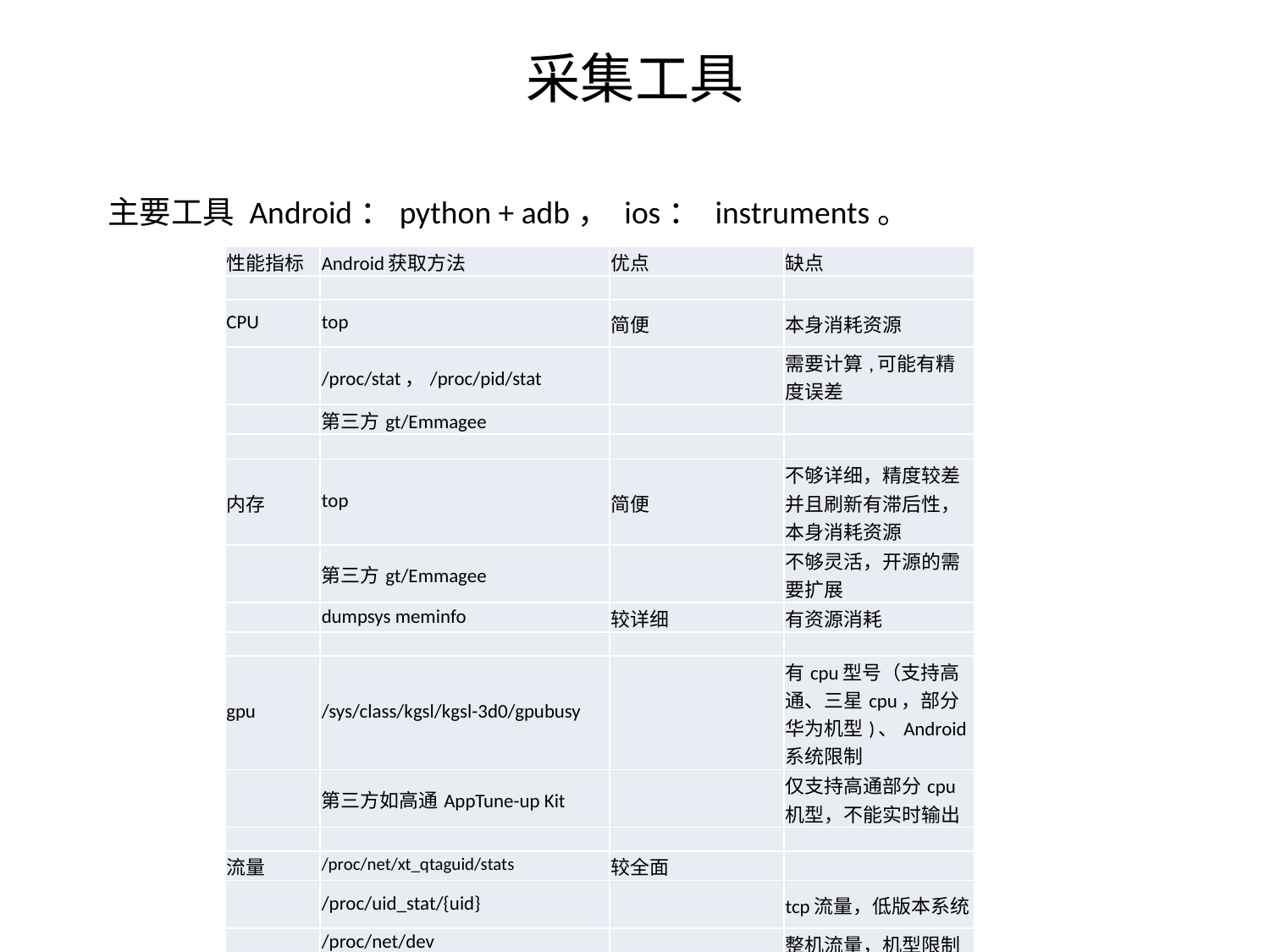

# 采集工具
主要工具 Android：python + adb， ios： instruments。
| 性能指标 | Android获取方法 | 优点 | 缺点 |
| --- | --- | --- | --- |
|  |  |  |  |
| CPU | top | 简便 | 本身消耗资源 |
|  | /proc/stat，/proc/pid/stat |  | 需要计算,可能有精度误差 |
|  | 第三方gt/Emmagee |  |  |
|  |  |  |  |
| 内存 | top | 简便 | 不够详细，精度较差并且刷新有滞后性，本身消耗资源 |
|  | 第三方gt/Emmagee |  | 不够灵活，开源的需要扩展 |
|  | dumpsys meminfo | 较详细 | 有资源消耗 |
|  |  |  |  |
| gpu | /sys/class/kgsl/kgsl-3d0/gpubusy |  | 有cpu型号（支持高通、三星cpu，部分华为机型)、Android系统限制 |
|  | 第三方如高通AppTune-up Kit |  | 仅支持高通部分cpu机型，不能实时输出 |
|  |  |  |  |
| 流量 | /proc/net/xt\_qtaguid/stats | 较全面 |  |
|  | /proc/uid\_stat/{uid} |  | tcp流量，低版本系统 |
|  | /proc/net/dev |  | 整机流量，机型限制 |